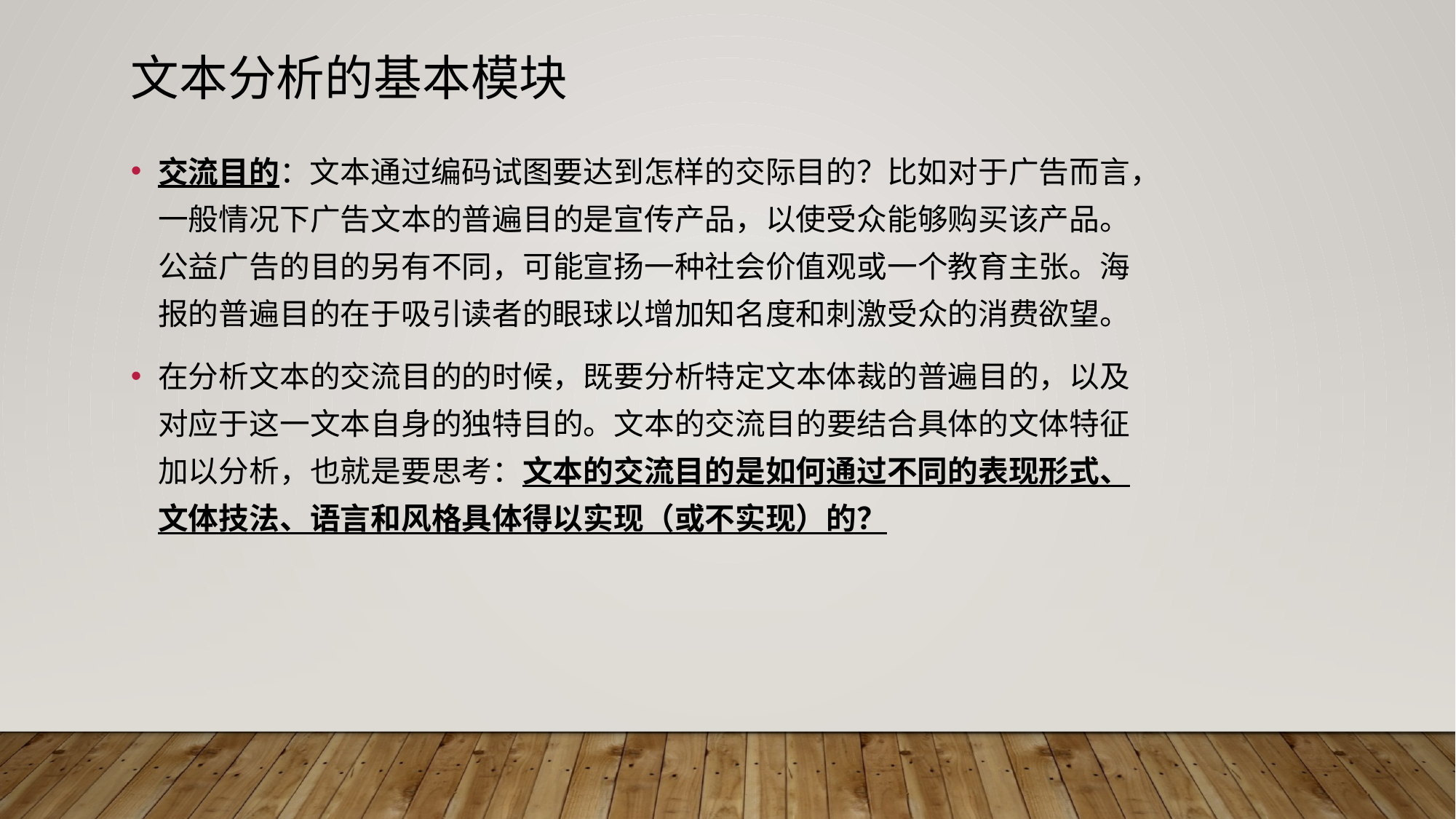

文本分析的基本模块
交流目的：文本通过编码试图要达到怎样的交际目的？比如对于广告而言，一般情况下广告文本的普遍目的是宣传产品，以使受众能够购买该产品。公益广告的目的另有不同，可能宣扬一种社会价值观或一个教育主张。海报的普遍目的在于吸引读者的眼球以增加知名度和刺激受众的消费欲望。
在分析文本的交流目的的时候，既要分析特定文本体裁的普遍目的，以及对应于这一文本自身的独特目的。文本的交流目的要结合具体的文体特征加以分析，也就是要思考：文本的交流目的是如何通过不同的表现形式、文体技法、语言和风格具体得以实现（或不实现）的？